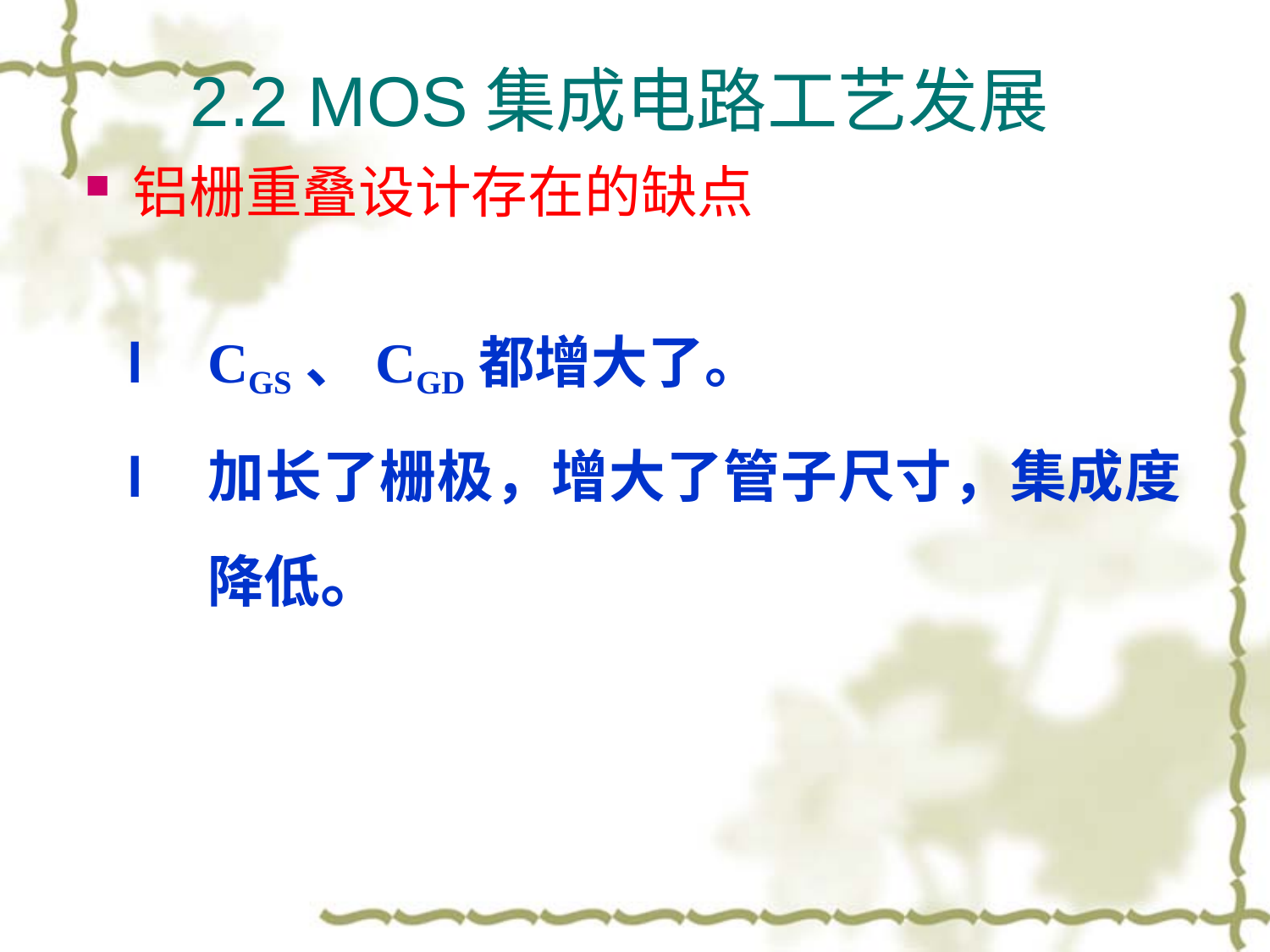

2.2 MOS集成电路工艺发展
铝栅重叠设计存在的缺点
l	CGS、CGD都增大了。
l	加长了栅极，增大了管子尺寸，集成度降低。
27